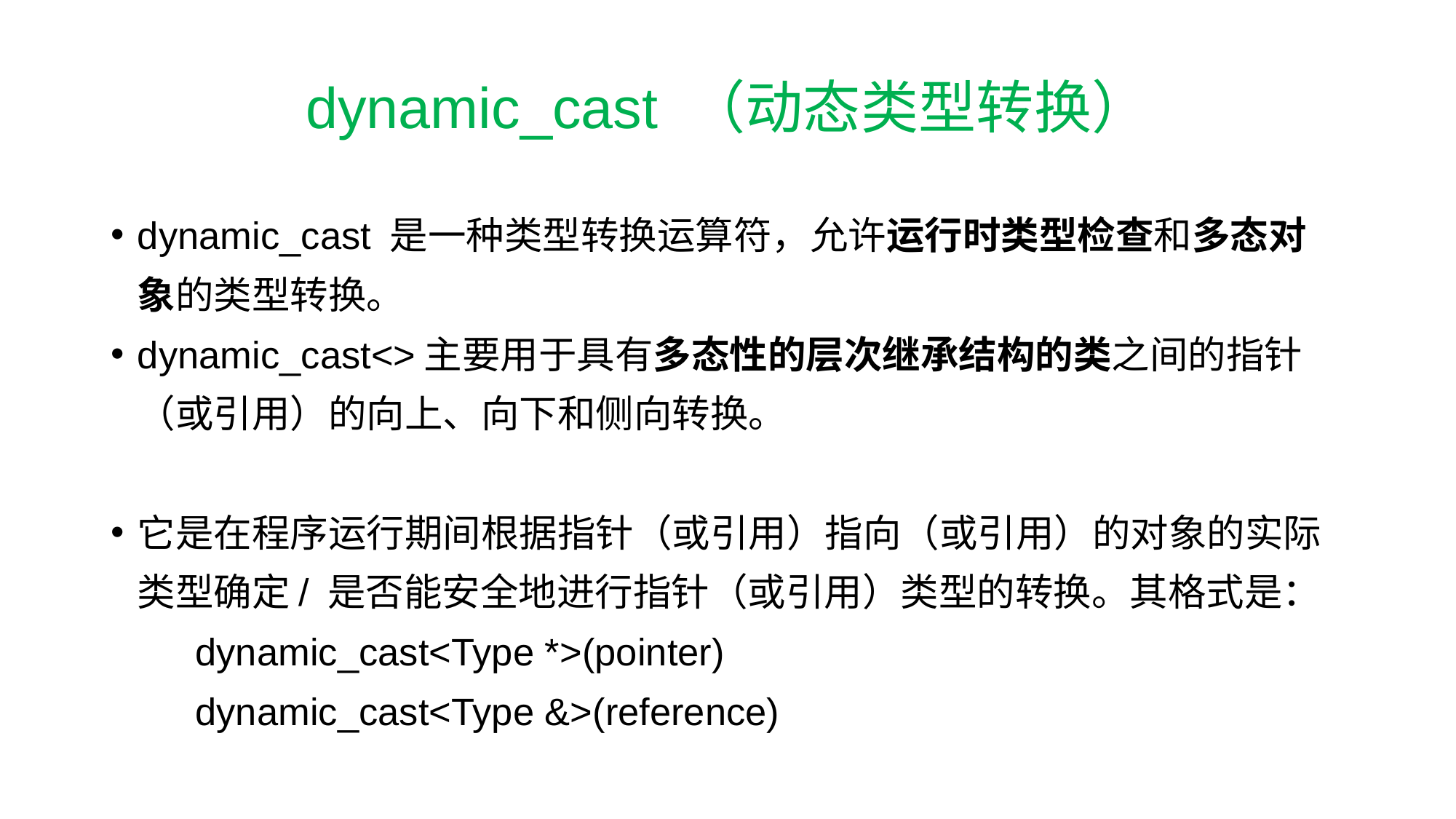

# dynamic_cast （动态类型转换）
dynamic_cast 是一种类型转换运算符，允许运行时类型检查和多态对象的类型转换。
dynamic_cast<>主要用于具有多态性的层次继承结构的类之间的指针（或引用）的向上、向下和侧向转换。

它是在程序运行期间根据指针（或引用）指向（或引用）的对象的实际类型确定/ 是否能安全地进行指针（或引用）类型的转换。其格式是：
        dynamic_cast<Type *>(pointer)
        dynamic_cast<Type &>(reference)